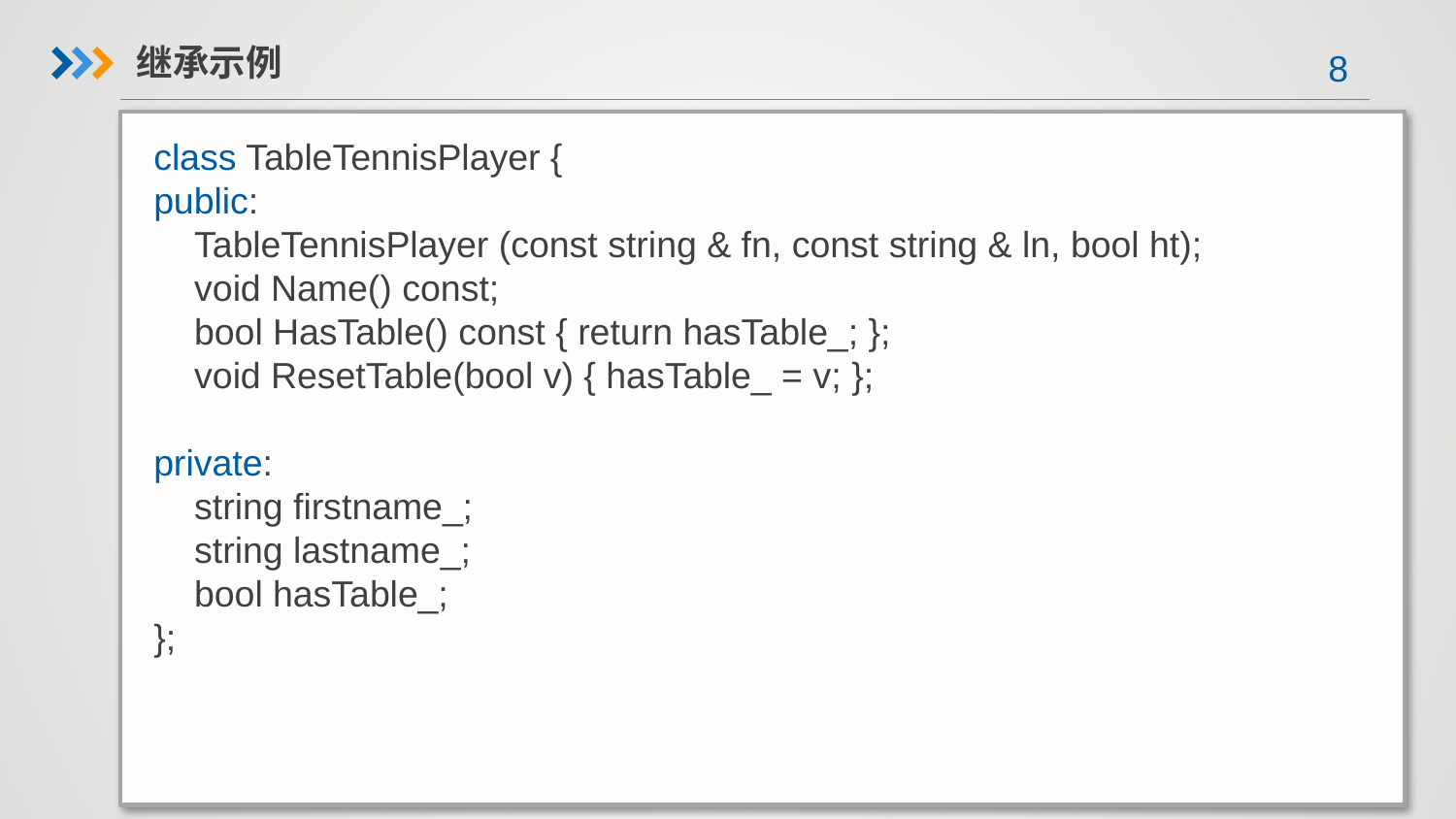

继承示例

class TableTennisPlayer {
public:
    TableTennisPlayer (const string & fn, const string & ln, bool ht);
    void Name() const;
    bool HasTable() const { return hasTable_; };
    void ResetTable(bool v) { hasTable_ = v; };

private:
    string firstname_;
    string lastname_;
    bool hasTable_;
};